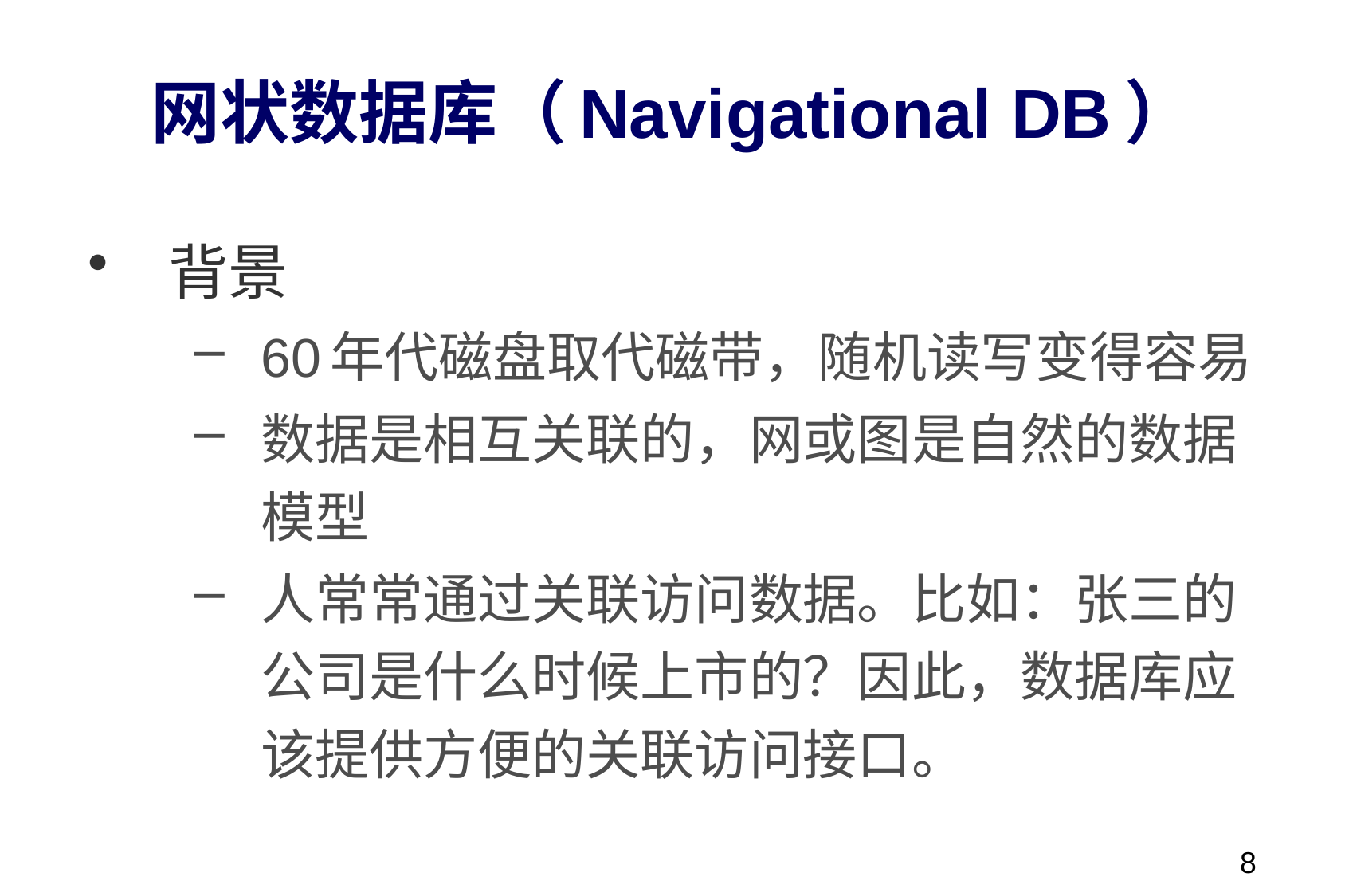

# 网状数据库（Navigational DB）
背景
60年代磁盘取代磁带，随机读写变得容易
数据是相互关联的，网或图是自然的数据模型
人常常通过关联访问数据。比如：张三的公司是什么时候上市的？因此，数据库应该提供方便的关联访问接口。

8